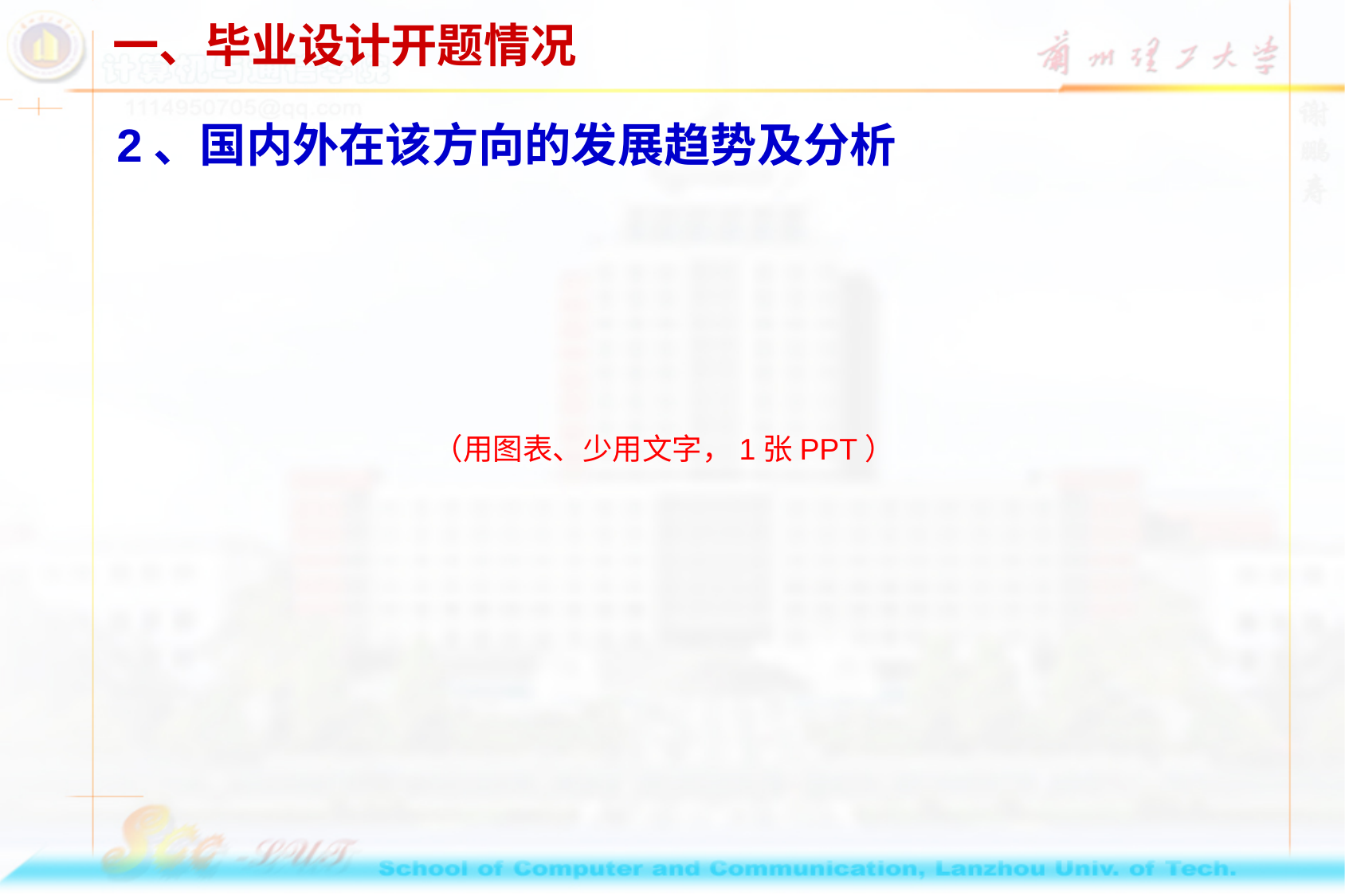

一、毕业设计开题情况
# 2、国内外在该方向的发展趋势及分析

（用图表、少用文字，1张PPT）